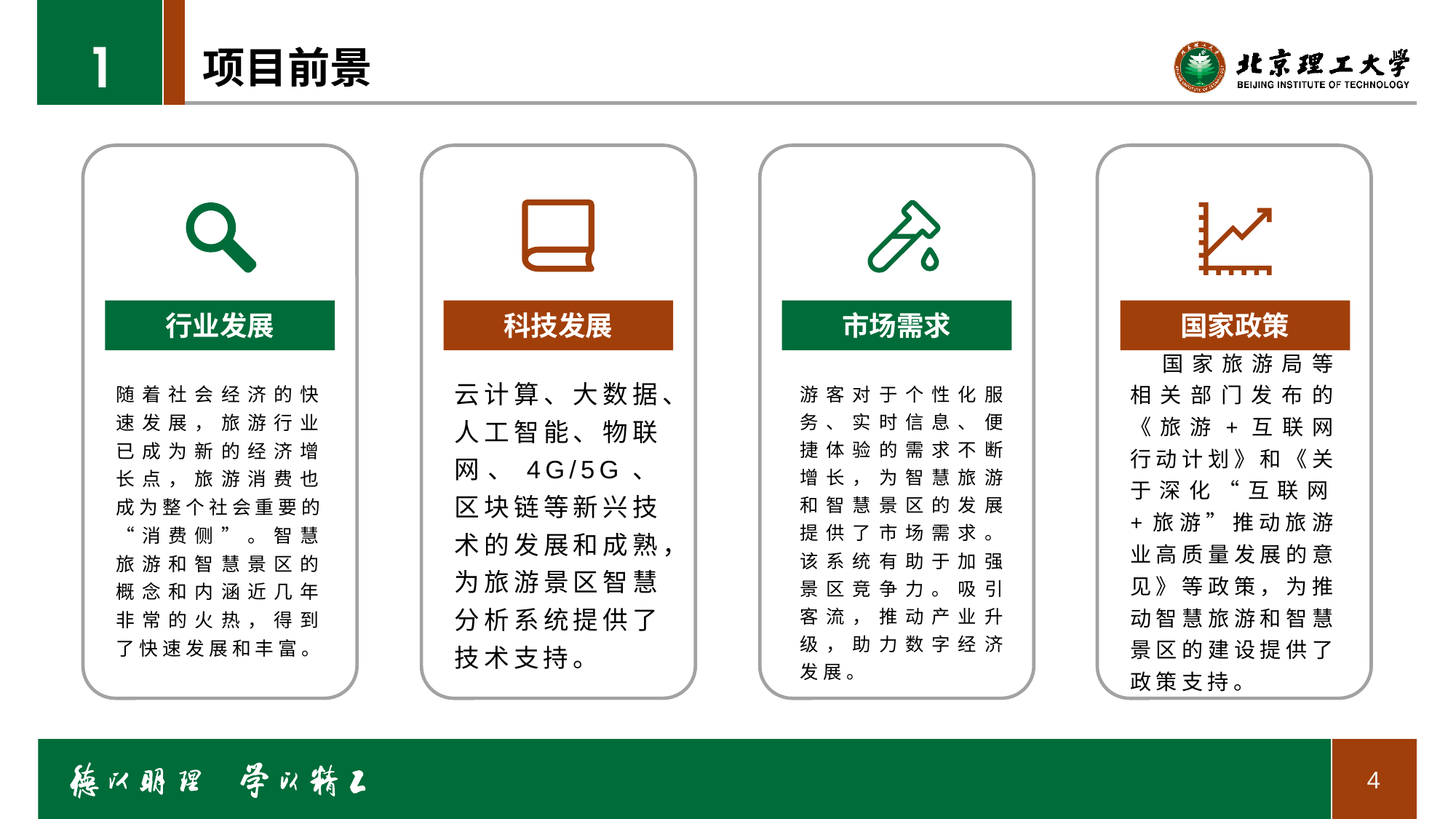

1
# 项目前景

行业发展
科技发展
市场需求
国家政策
国家旅游局等相关部门发布的《旅游+互联网行动计划》和《关于深化“互联网+旅游”推动旅游业高质量发展的意见》等政策，为推动智慧旅游和智慧景区的建设提供了政策支持。
云计算、大数据、人工智能、物联网、4G/5G、区块链等新兴技术的发展和成熟，为旅游景区智慧分析系统提供了技术支持。

游客对于个性化服务、实时信息、便捷体验的需求不断增长，为智慧旅游和智慧景区的发展提供了市场需求。该系统有助于加强景区竞争力。吸引客流，推动产业升级，助力数字经济发展。

随着社会经济的快速发展，旅游行业已成为新的经济增长点，旅游消费也成为整个社会重要的“消费侧”。智慧旅游和智慧景区的概念和内涵近几年非常的火热，得到了快速发展和丰富。